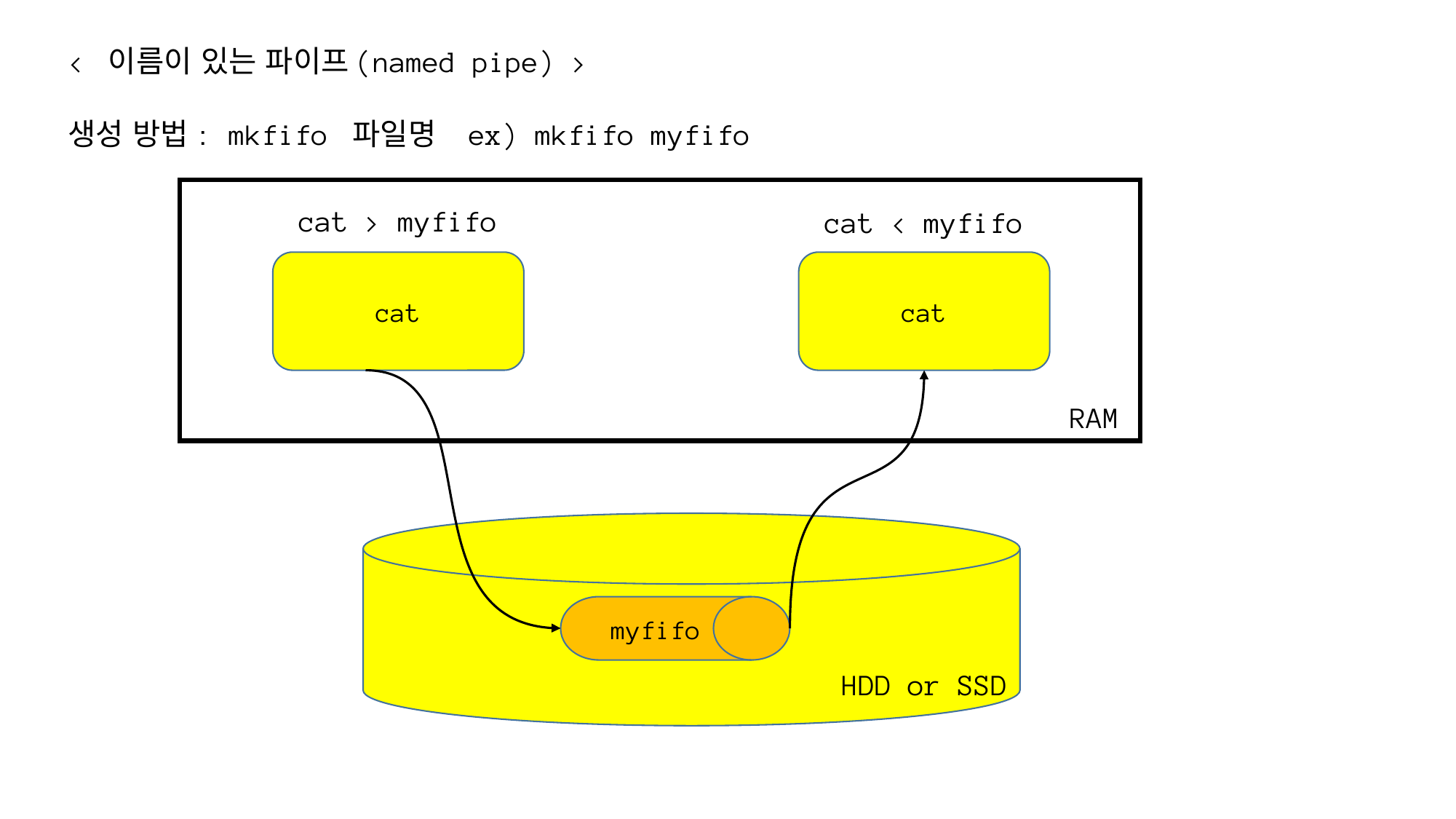

< 이름이 있는 파이프(named pipe) >

생성 방법: mkfifo 파일명   ex) mkfifo myfifo

cat > myfifo
cat < myfifo
cat
cat
RAM

myfifo
HDD or SSD